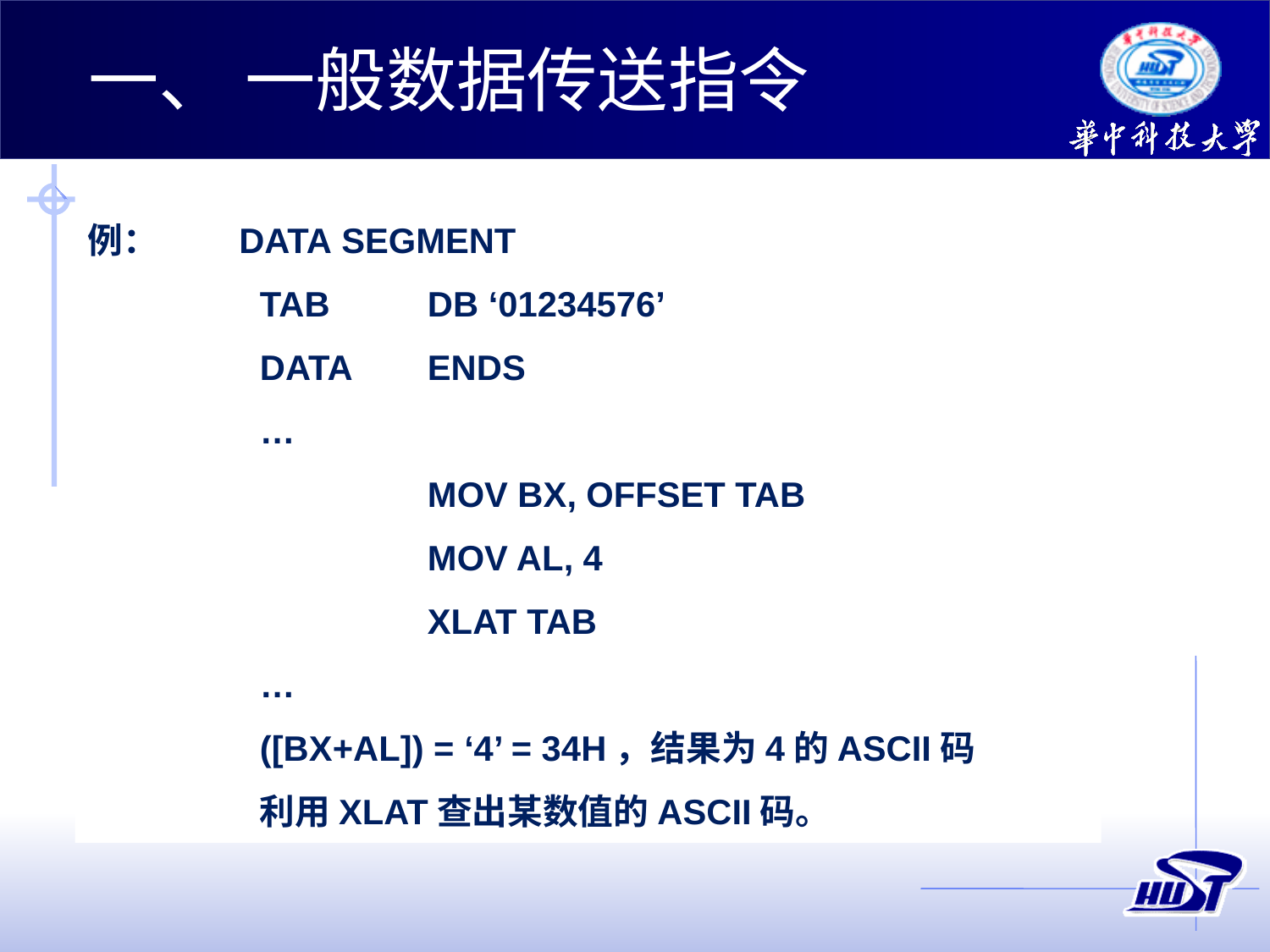

一、 一般数据传送指令
例： 	  DATA	SEGMENT
TAB	DB ‘01234576’
DATA	ENDS
…
		MOV BX, OFFSET TAB
		MOV AL, 4
		XLAT TAB
…
([BX+AL]) = ‘4’ = 34H，结果为4的ASCII码
利用XLAT查出某数值的ASCII码。